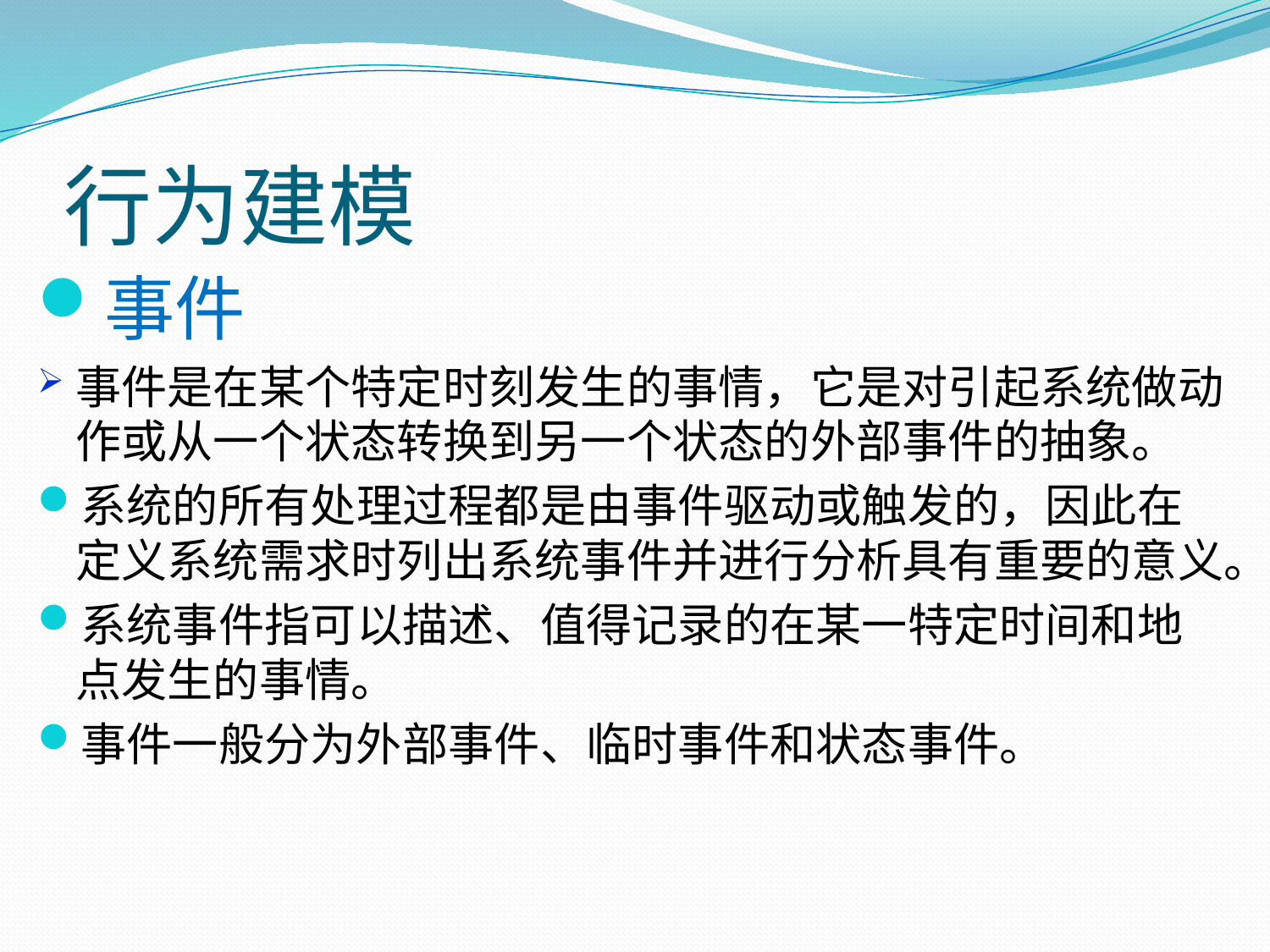

# 行为建模
事件
事件是在某个特定时刻发生的事情，它是对引起系统做动作或从一个状态转换到另一个状态的外部事件的抽象。
系统的所有处理过程都是由事件驱动或触发的，因此在定义系统需求时列出系统事件并进行分析具有重要的意义。
系统事件指可以描述、值得记录的在某一特定时间和地点发生的事情。
事件一般分为外部事件、临时事件和状态事件。